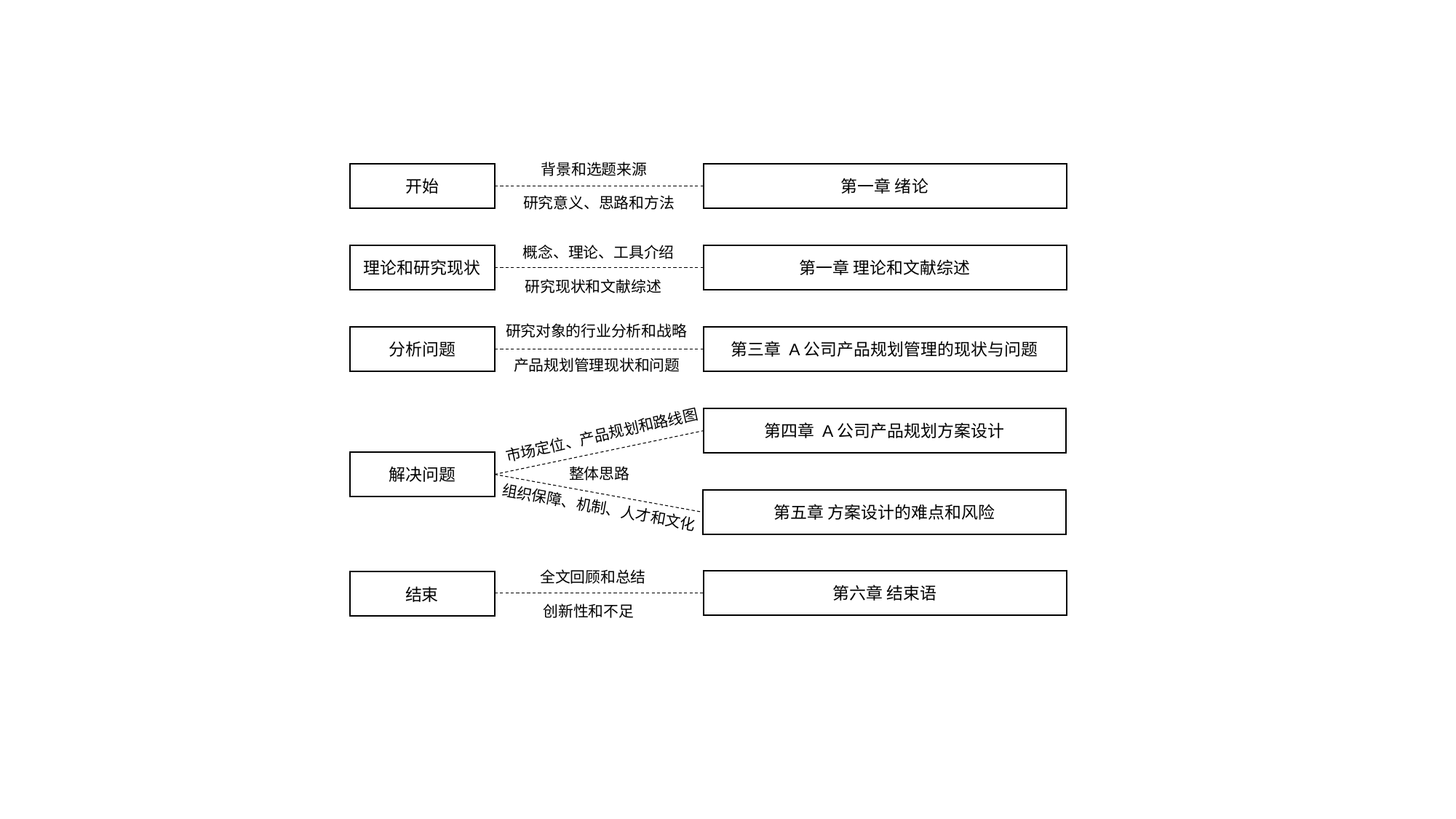

背景和选题来源

开始

第一章 绪论
研究意义、思路和方法
概念、理论、工具介绍

理论和研究现状

第一章 理论和文献综述
研究现状和文献综述
研究对象的行业分析和战略

分析问题

第三章 A公司产品规划管理的现状与问题
产品规划管理现状和问题

第四章 A公司产品规划方案设计
市场定位、产品规划和路线图

解决问题
整体思路

第五章 方案设计的难点和风险
组织保障、机制、人才和文化
全文回顾和总结

第六章 结束语

结束
创新性和不足